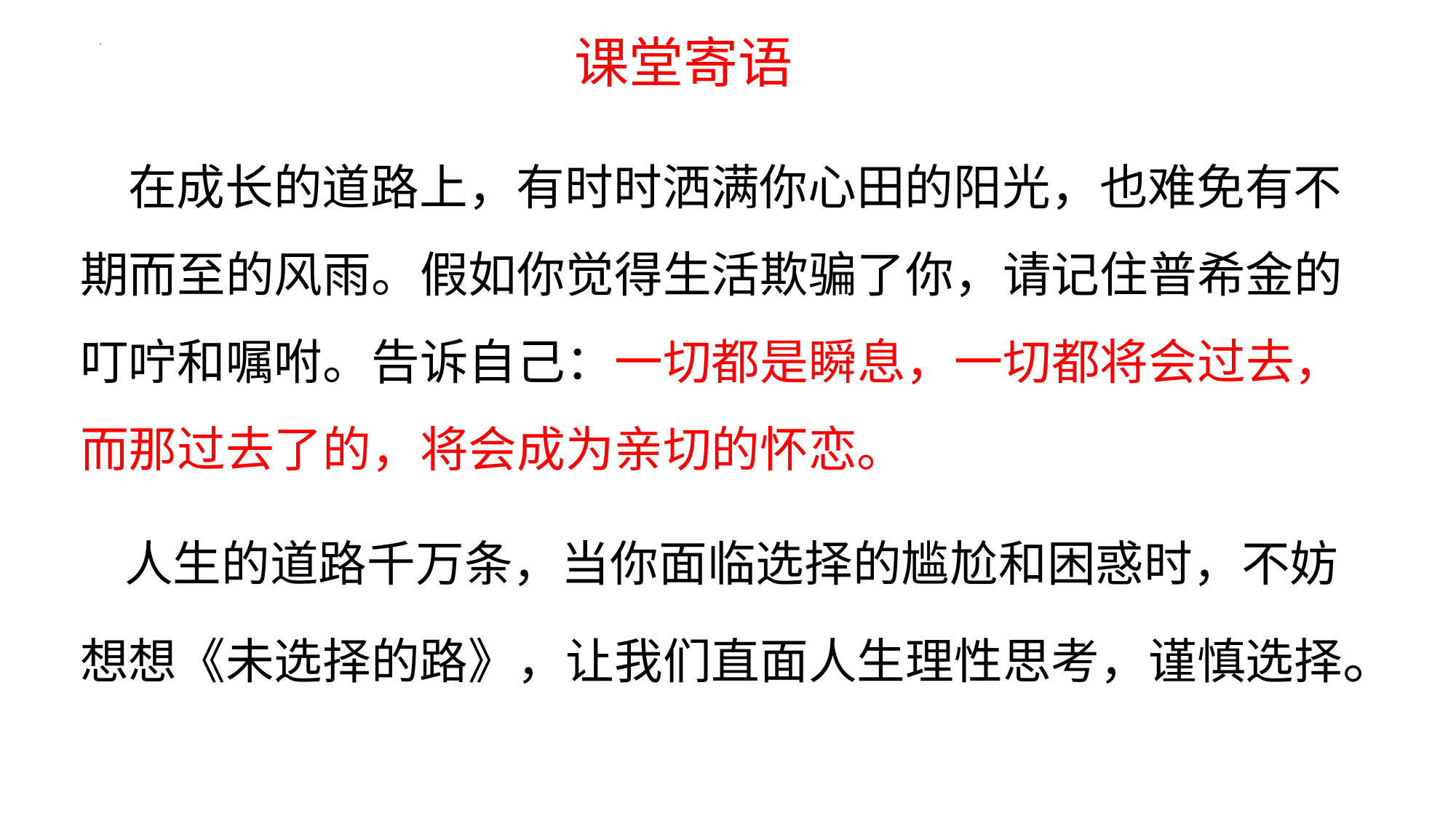

# 课堂寄语
    在成长的道路上，有时时洒满你心田的阳光，也难免有不期而至的风雨。假如你觉得生活欺骗了你，请记住普希金的叮咛和嘱咐。告诉自己：一切都是瞬息，一切都将会过去，而那过去了的，将会成为亲切的怀恋。
   人生的道路千万条，当你面临选择的尴尬和困惑时，不妨想想《未选择的路》，让我们直面人生理性思考，谨慎选择。